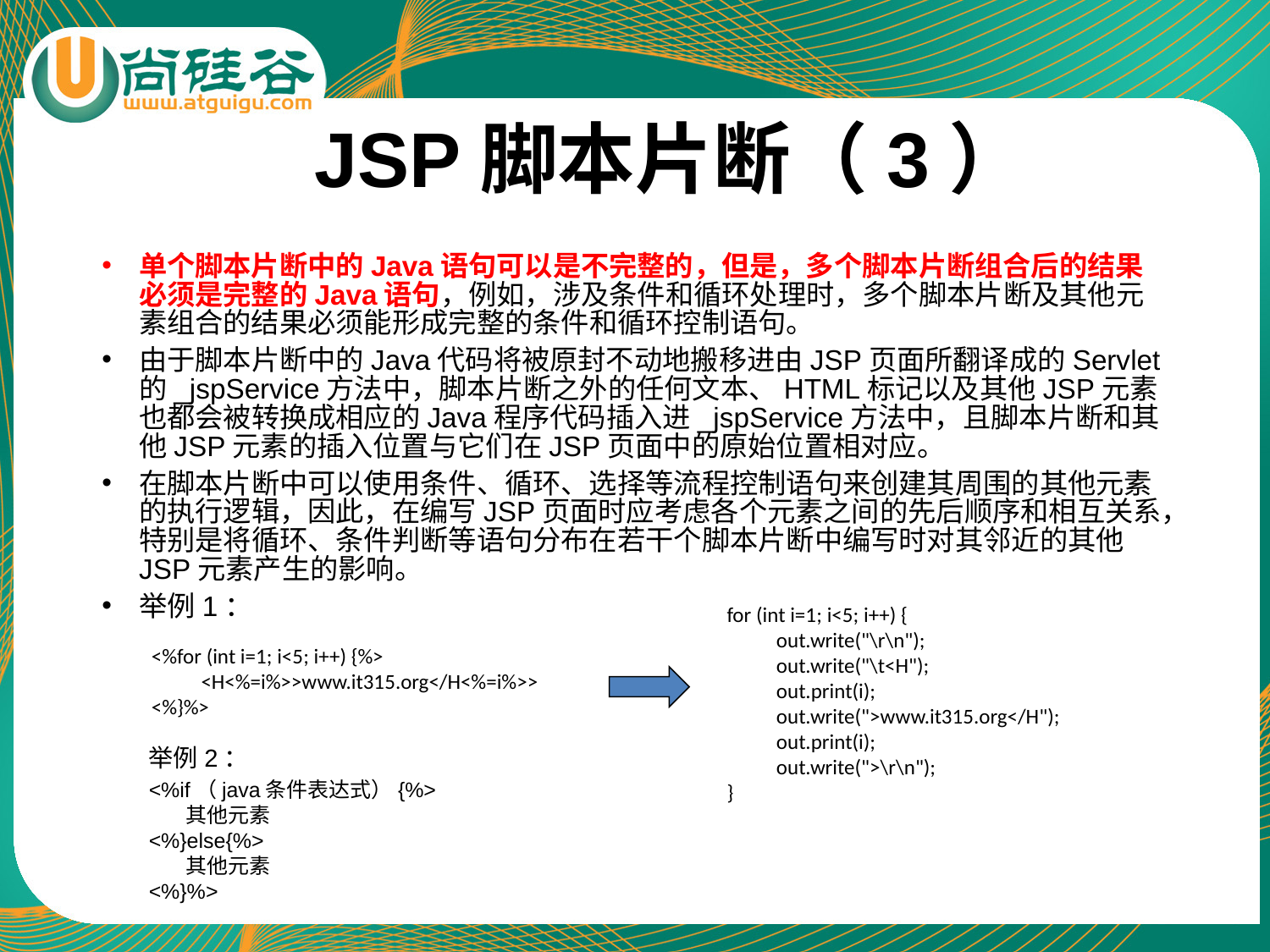

# JSP脚本片断（3）
单个脚本片断中的Java语句可以是不完整的，但是，多个脚本片断组合后的结果必须是完整的Java语句，例如，涉及条件和循环处理时，多个脚本片断及其他元素组合的结果必须能形成完整的条件和循环控制语句。
由于脚本片断中的Java代码将被原封不动地搬移进由JSP页面所翻译成的Servlet的_jspService方法中，脚本片断之外的任何文本、HTML标记以及其他JSP元素也都会被转换成相应的Java程序代码插入进_jspService方法中，且脚本片断和其他JSP元素的插入位置与它们在JSP页面中的原始位置相对应。
在脚本片断中可以使用条件、循环、选择等流程控制语句来创建其周围的其他元素的执行逻辑，因此，在编写JSP页面时应考虑各个元素之间的先后顺序和相互关系，特别是将循环、条件判断等语句分布在若干个脚本片断中编写时对其邻近的其他JSP元素产生的影响。
举例1：
for (int i=1; i<5; i++) {
	out.write("\r\n");
	out.write("\t<H");
	out.print(i);
	out.write(">www.it315.org</H");
	out.print(i);
	out.write(">\r\n");
}
<%for (int i=1; i<5; i++) {%>
	<H<%=i%>>www.it315.org</H<%=i%>>
<%}%>

举例2：
<%if（java条件表达式）{%>
	其他元素
<%}else{%>
	其他元素
<%}%>